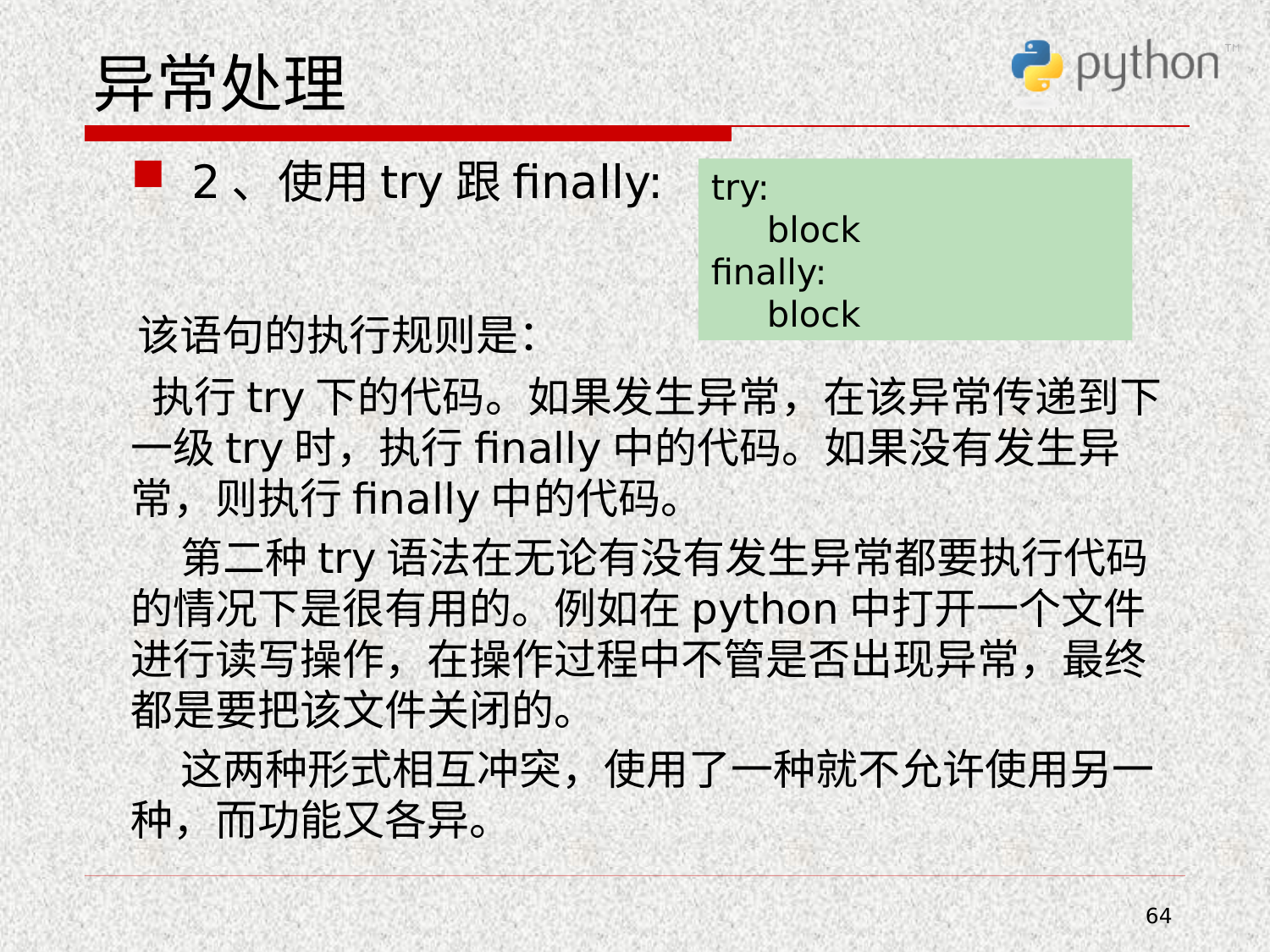

# 异常处理
2、使用try跟finally:

     该语句的执行规则是：
        执行try下的代码。如果发生异常，在该异常传递到下一级try时，执行finally中的代码。如果没有发生异常，则执行finally中的代码。
           第二种try语法在无论有没有发生异常都要执行代码的情况下是很有用的。例如在python中打开一个文件进行读写操作，在操作过程中不管是否出现异常，最终都是要把该文件关闭的。
           这两种形式相互冲突，使用了一种就不允许使用另一种，而功能又各异。
try:
     block
finally:
     block
64